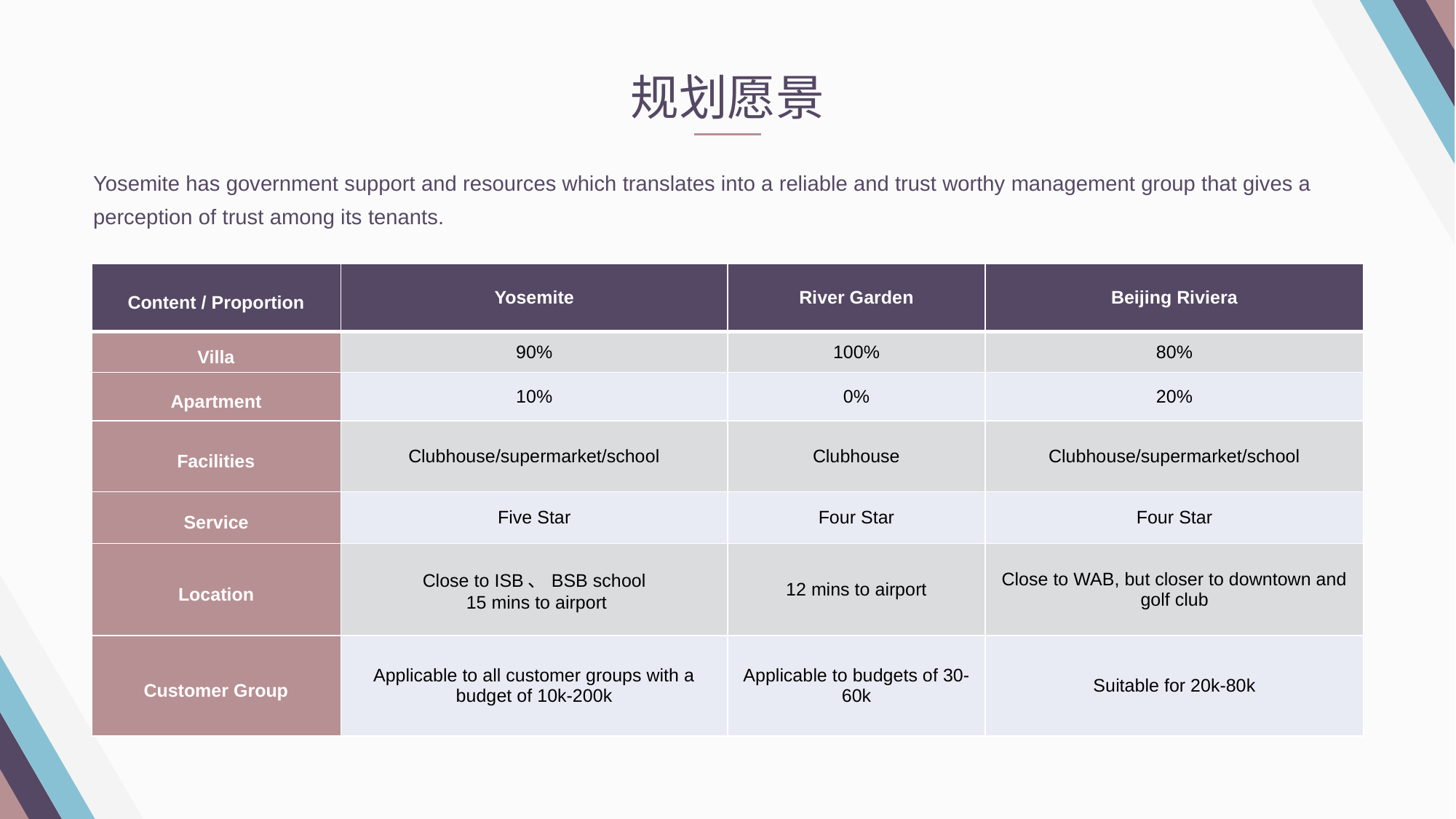

规划愿景
Yosemite has government support and resources which translates into a reliable and trust worthy management group that gives a perception of trust among its tenants.
| Content / Proportion | Yosemite | River Garden | Beijing Riviera |
| --- | --- | --- | --- |
| Villa | 90% | 100% | 80% |
| Apartment | 10% | 0% | 20% |
| Facilities | Clubhouse/supermarket/school | Clubhouse | Clubhouse/supermarket/school |
| Service | Five Star | Four Star | Four Star |
| Location | Close to ISB、BSB school 15 mins to airport | 12 mins to airport | Close to WAB, but closer to downtown and golf club |
| Customer Group | Applicable to all customer groups with a budget of 10k-200k | Applicable to budgets of 30-60k | Suitable for 20k-80k |